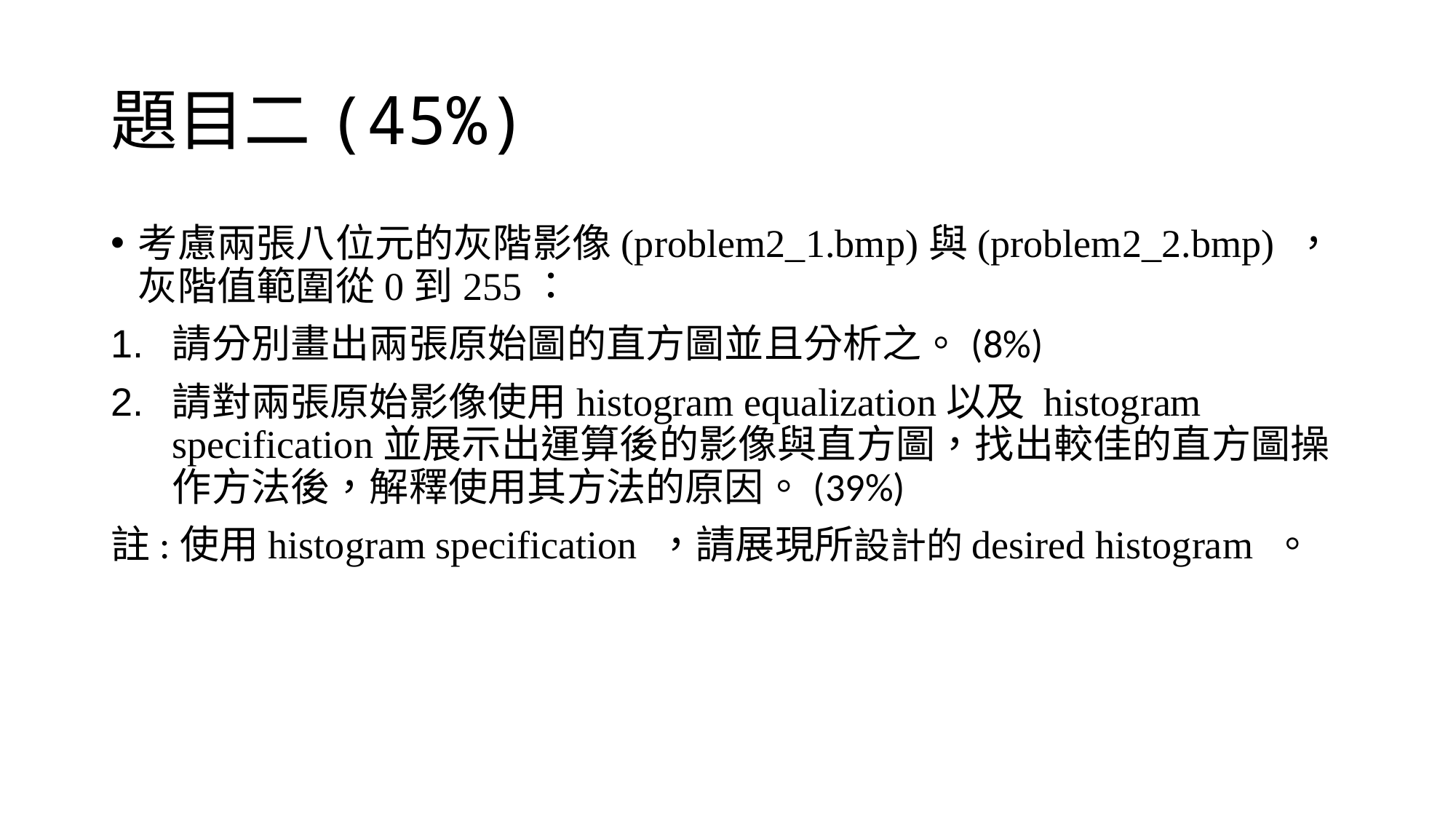

# 題目二(45%)
考慮兩張八位元的灰階影像(problem2_1.bmp)與(problem2_2.bmp) ，灰階值範圍從0到255：
請分別畫出兩張原始圖的直方圖並且分析之。(8%)
請對兩張原始影像使用histogram equalization以及 histogram specification並展示出運算後的影像與直方圖，找出較佳的直方圖操作方法後，解釋使用其方法的原因。(39%)
註:使用histogram specification ，請展現所設計的desired histogram 。